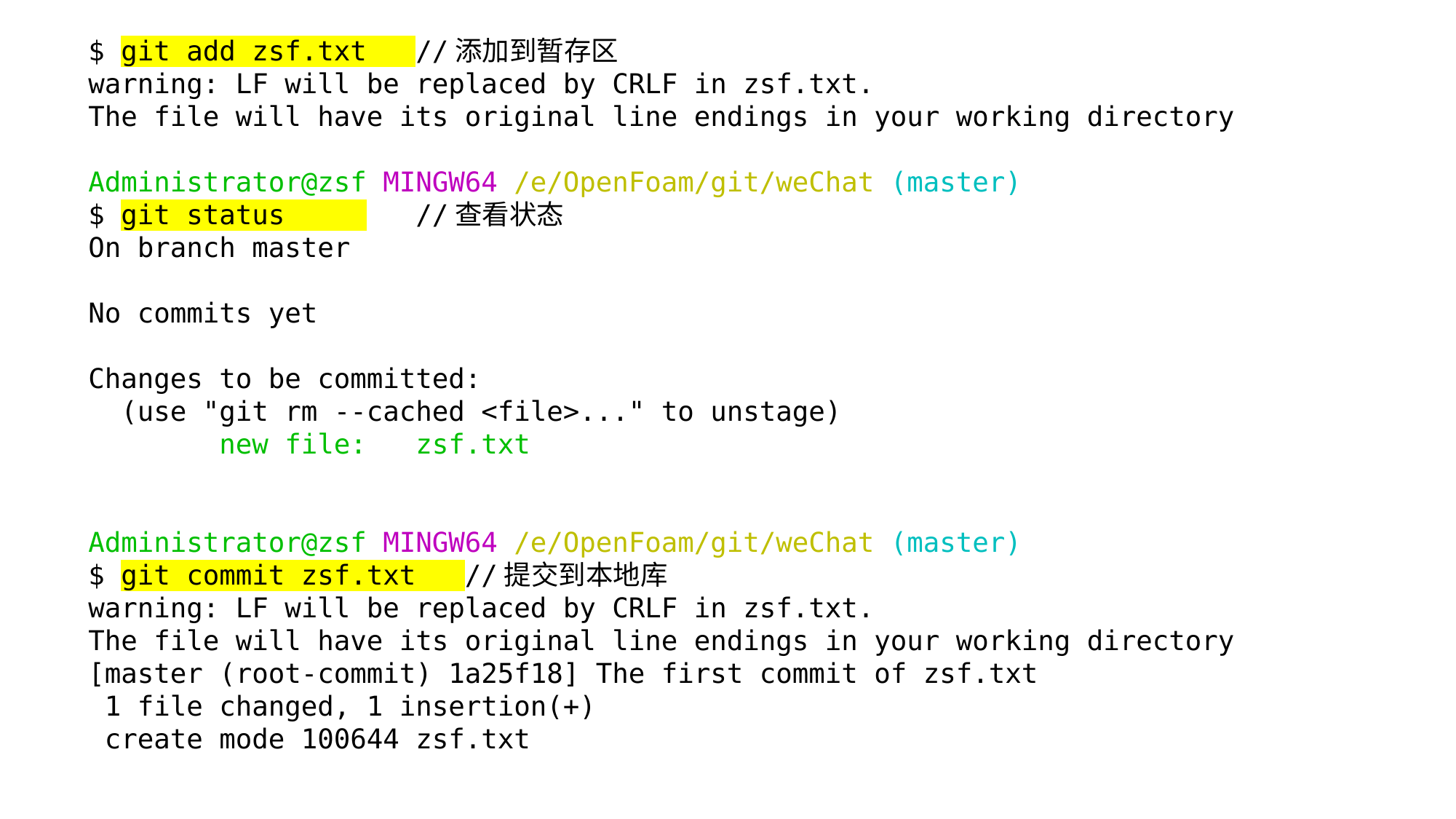

$ git add zsf.txt   //添加到暂存区
warning: LF will be replaced by CRLF in zsf.txt.
The file will have its original line endings in your working directory

Administrator@zsf MINGW64 /e/OpenFoam/git/weChat (master)
$ git status     	//查看状态
On branch master

No commits yet

Changes to be committed:
  (use "git rm --cached <file>..." to unstage)
        new file:   zsf.txt

Administrator@zsf MINGW64 /e/OpenFoam/git/weChat (master)
$ git commit zsf.txt   //提交到本地库
warning: LF will be replaced by CRLF in zsf.txt.
The file will have its original line endings in your working directory
[master (root-commit) 1a25f18] The first commit of zsf.txt
 1 file changed, 1 insertion(+)
 create mode 100644 zsf.txt